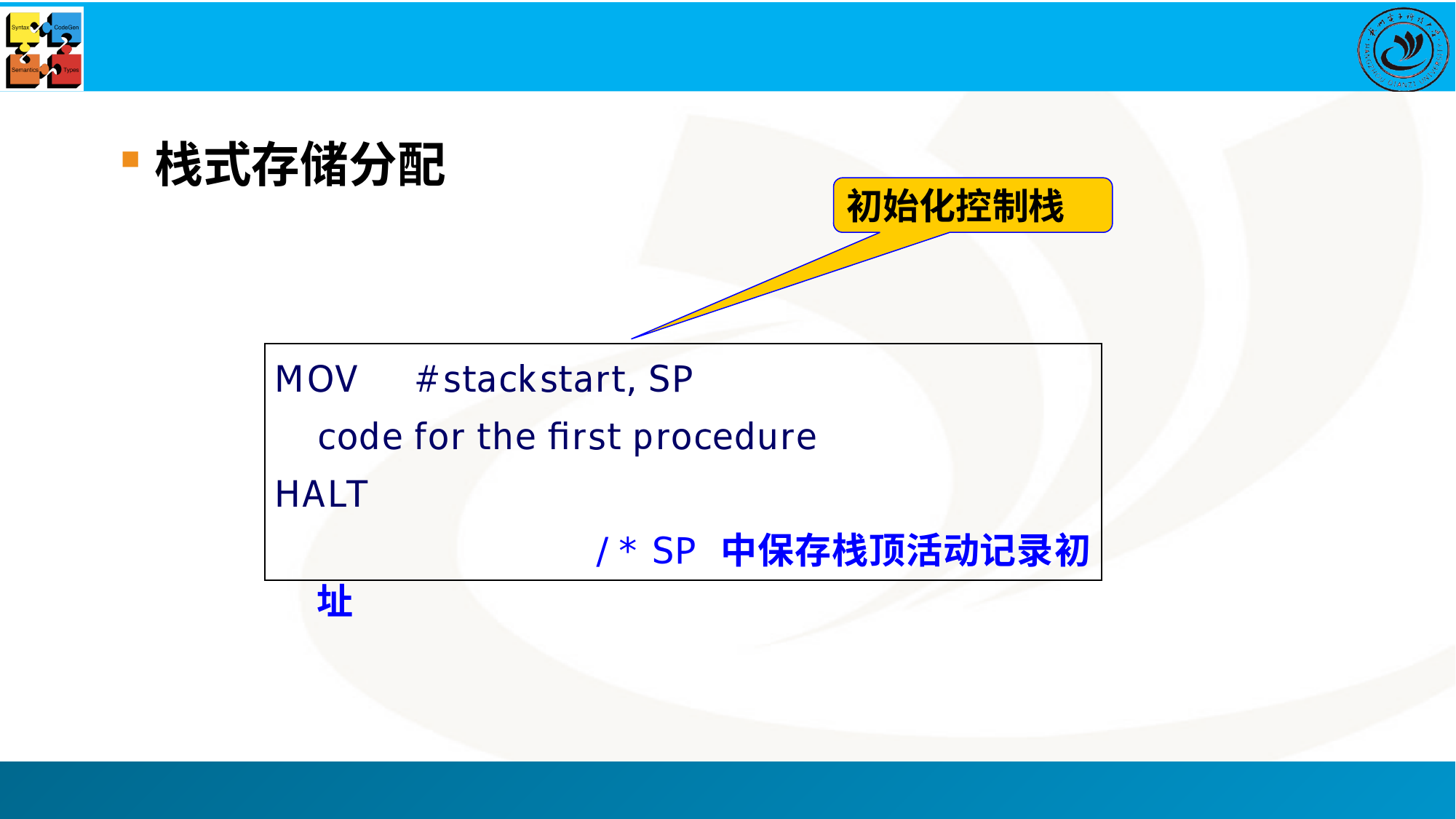

栈式存储分配
初始化控制栈
MOV     #stackstart, SP
    code for the first procedure
HALT
                            /* SP 中保存栈顶活动记录初址
14